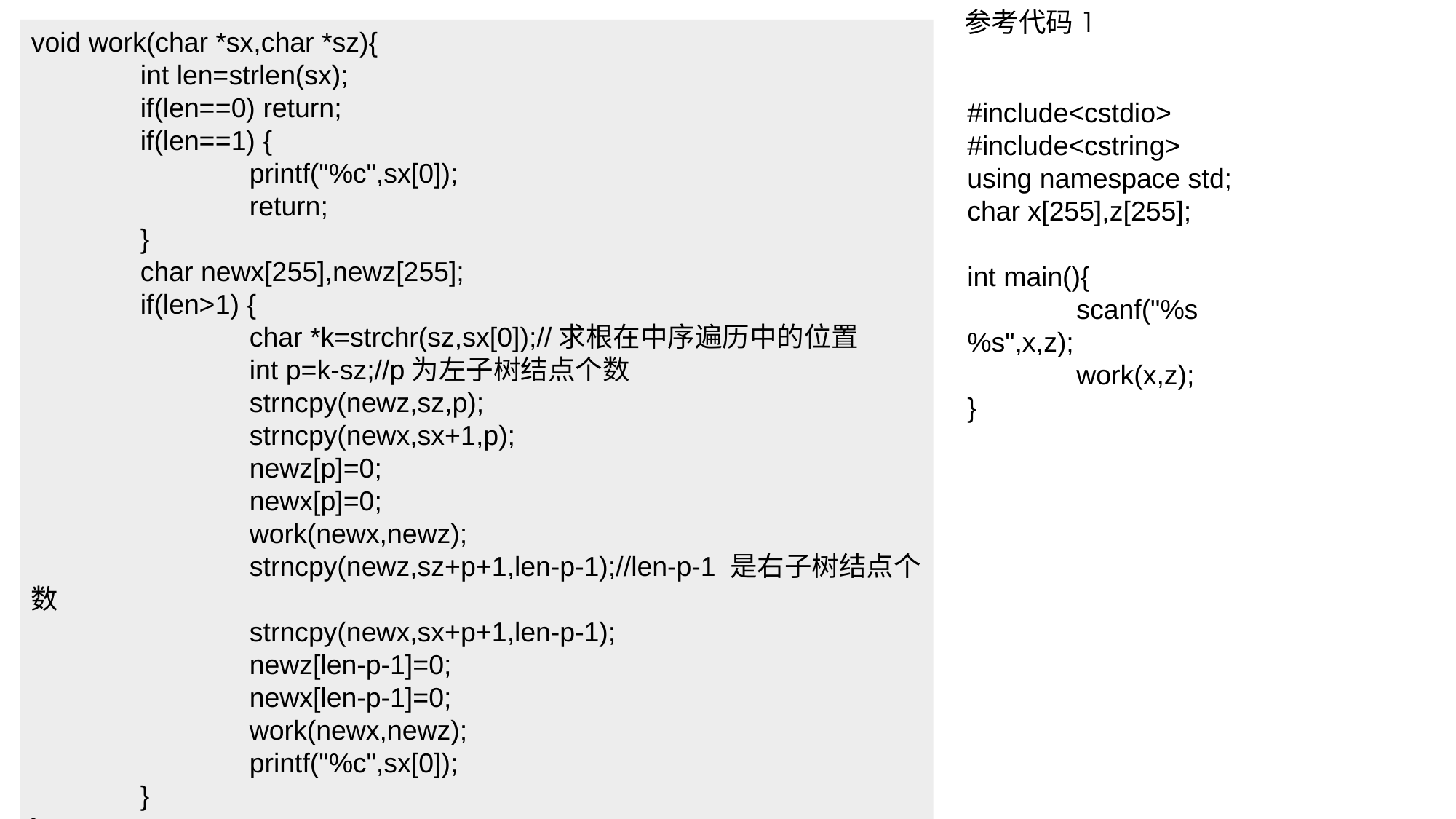

参考代码1
void work(char *sx,char *sz){
	int len=strlen(sx);
	if(len==0) return;
	if(len==1) {
		printf("%c",sx[0]);
		return;
	}
	char newx[255],newz[255];
	if(len>1) {
		char *k=strchr(sz,sx[0]);//求根在中序遍历中的位置
		int p=k-sz;//p为左子树结点个数
		strncpy(newz,sz,p);
		strncpy(newx,sx+1,p);
		newz[p]=0;
		newx[p]=0;
		work(newx,newz);
		strncpy(newz,sz+p+1,len-p-1);//len-p-1 是右子树结点个数
		strncpy(newx,sx+p+1,len-p-1);
		newz[len-p-1]=0;
		newx[len-p-1]=0;
		work(newx,newz);
		printf("%c",sx[0]);
	}
}
#include<cstdio>
#include<cstring>
using namespace std;
char x[255],z[255];

int main(){
	scanf("%s%s",x,z);
	work(x,z);
}